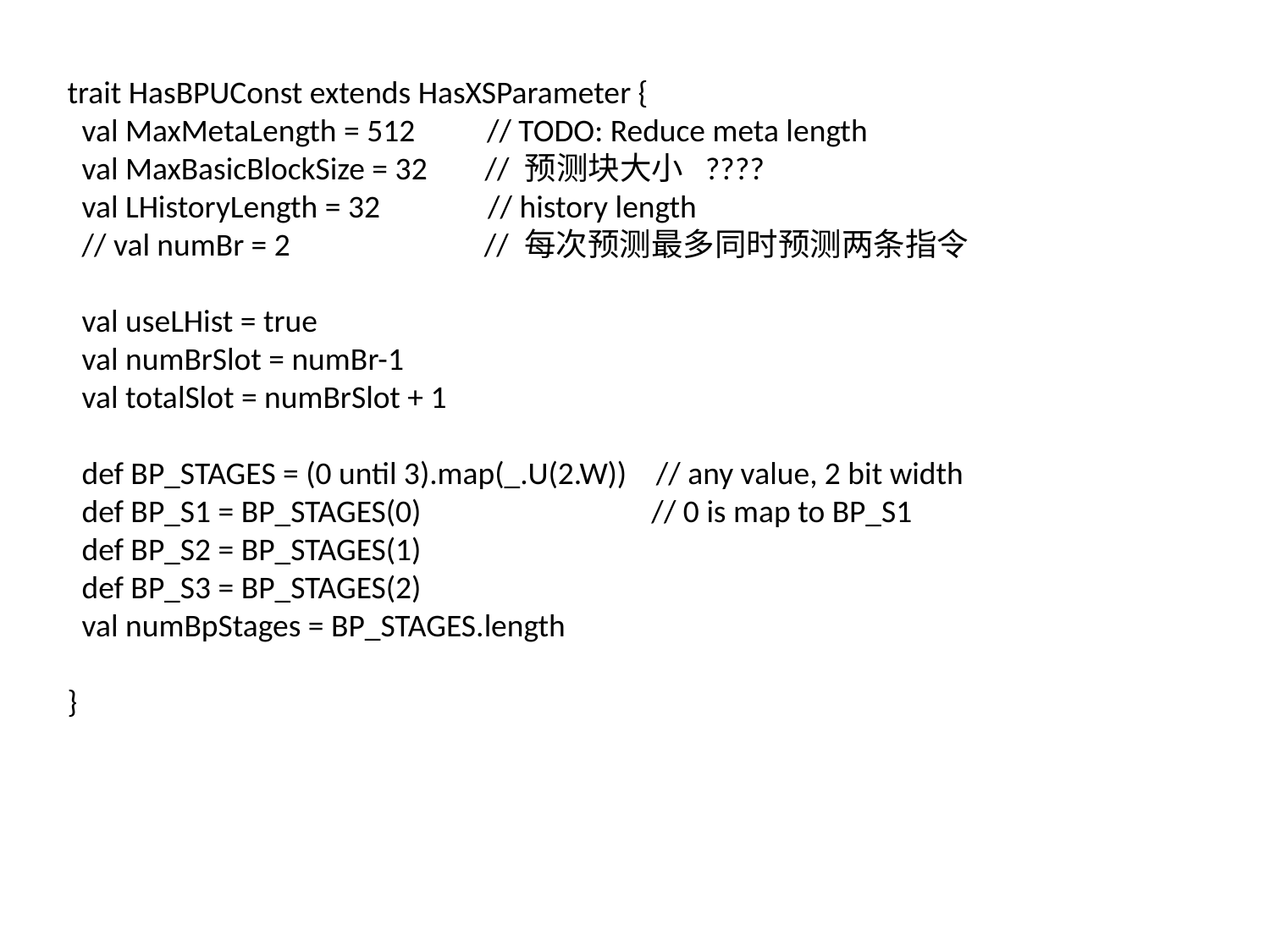

trait HasBPUConst extends HasXSParameter {
  val MaxMetaLength = 512          // TODO: Reduce meta length
  val MaxBasicBlockSize = 32        // 预测块大小  ????
  val LHistoryLength = 32               // history length
  // val numBr = 2                           // 每次预测最多同时预测两条指令

  val useLHist = true
  val numBrSlot = numBr-1
  val totalSlot = numBrSlot + 1
  def BP_STAGES = (0 until 3).map(_.U(2.W))    // any value, 2 bit width
  def BP_S1 = BP_STAGES(0)                                // 0 is map to BP_S1
  def BP_S2 = BP_STAGES(1)
  def BP_S3 = BP_STAGES(2)
  val numBpStages = BP_STAGES.length

}